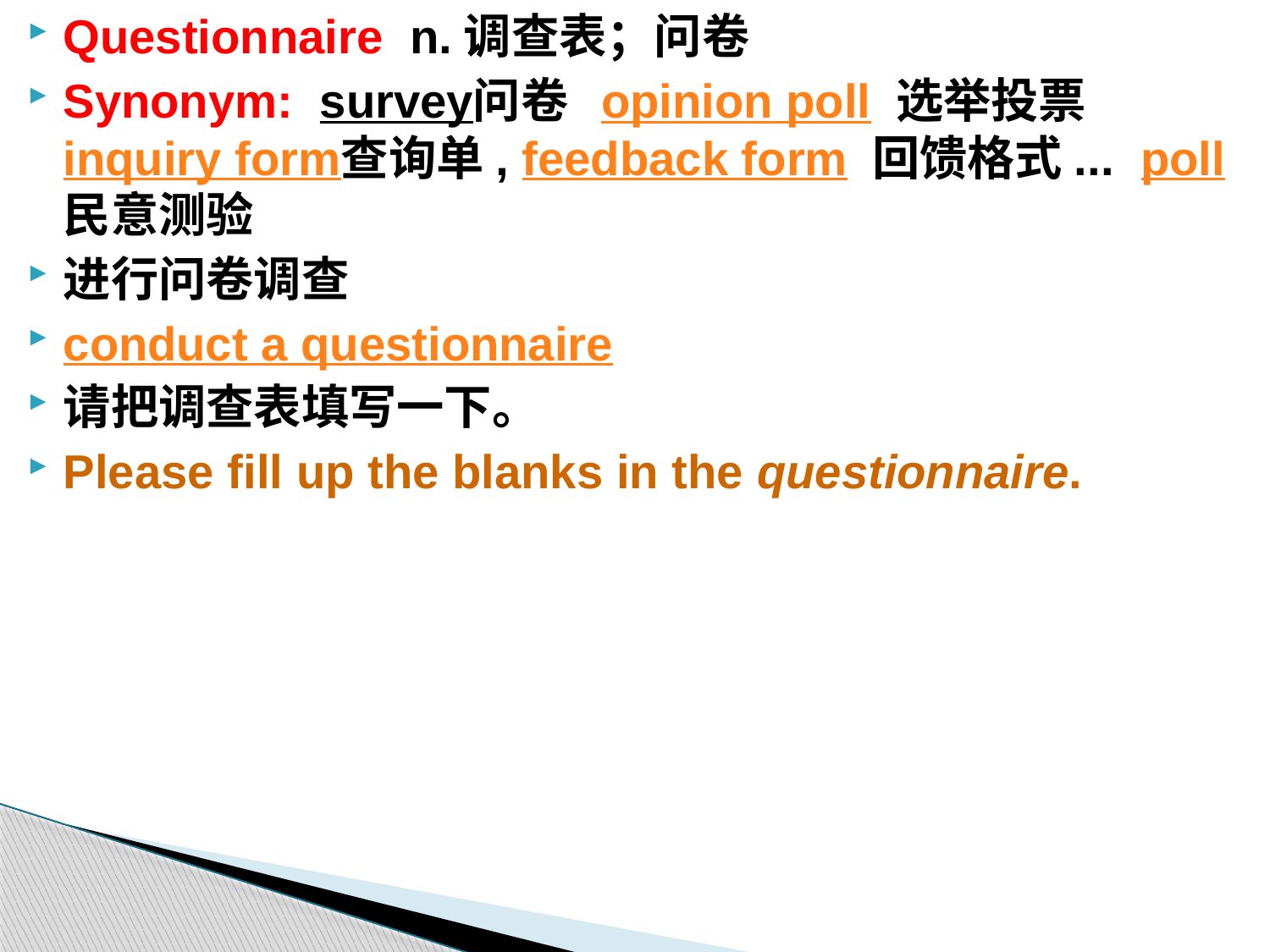

Questionnaire  n.调查表；问卷
Synonym:  survey问卷  opinion poll 选举投票  inquiry form查询单, feedback form 回馈格式...  poll民意测验
进行问卷调查
conduct a questionnaire
请把调查表填写一下。
Please fill up the blanks in the questionnaire.